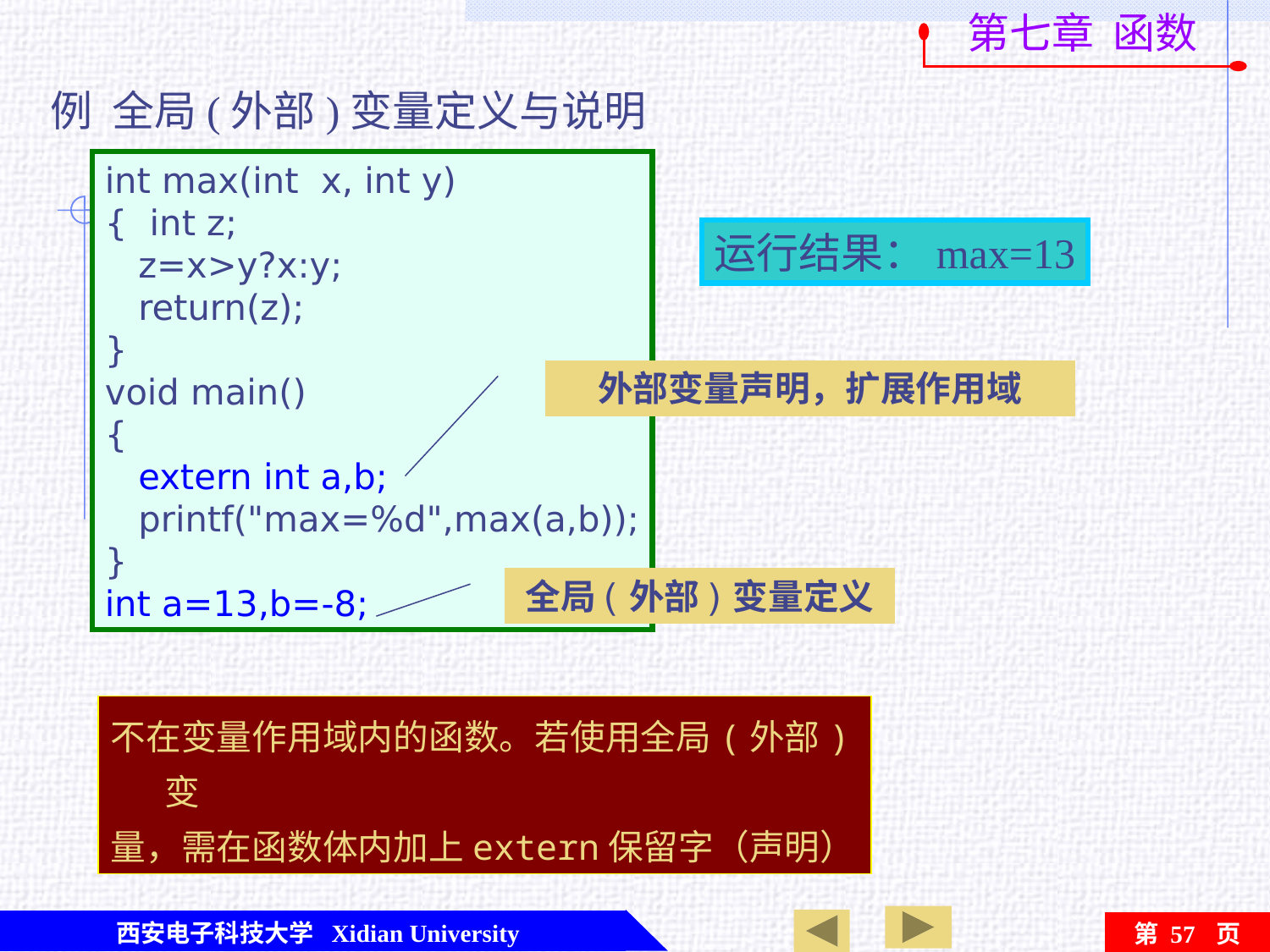

第七章  函数

例  全局(外部)变量定义与说明

int max(int  x, int y)
{  int z;
   z=x>y?x:y;
   return(z);
}
void main()
{
   extern int a,b;
   printf("max=%d",max(a,b));
}
int a=13,b=-8;
运行结果：max=13
外部变量声明，扩展作用域
全局(外部)变量定义
不在变量作用域内的函数。若使用全局(外部)变
量，需在函数体内加上extern保留字（声明）